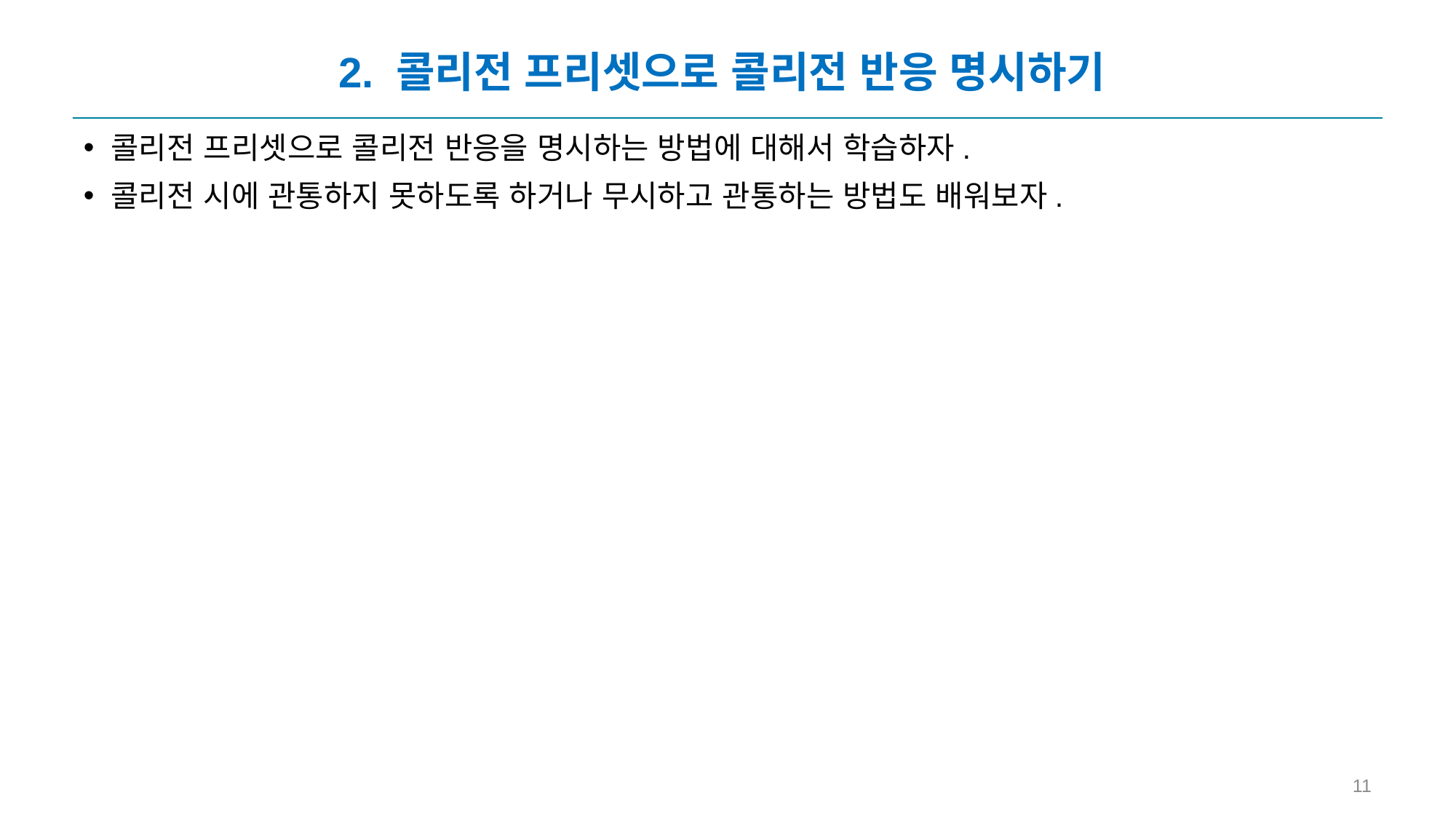

# 2. 콜리전 프리셋으로 콜리전 반응 명시하기
콜리전 프리셋으로 콜리전 반응을 명시하는 방법에 대해서 학습하자.
콜리전 시에 관통하지 못하도록 하거나 무시하고 관통하는 방법도 배워보자.

11